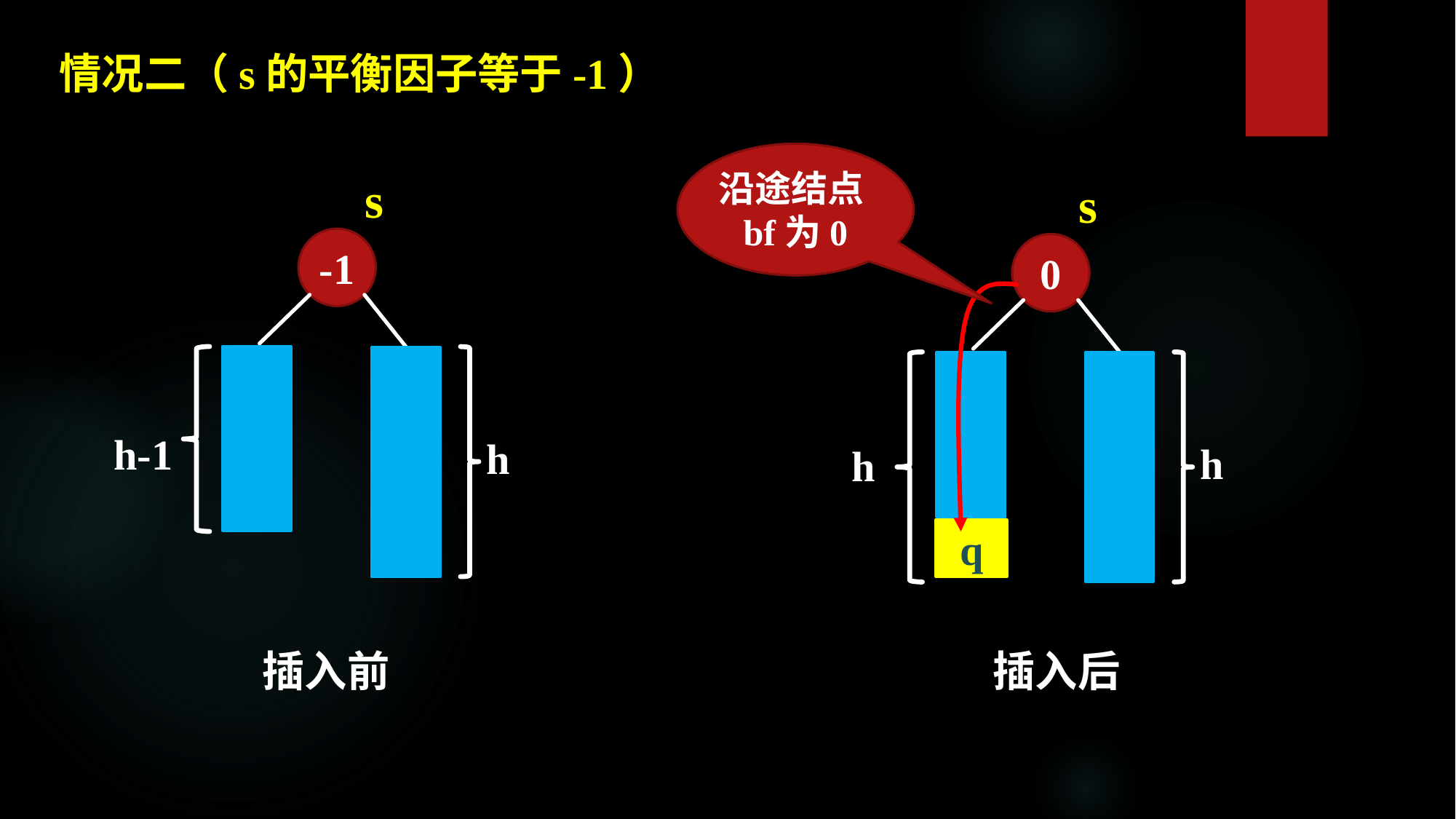

情况二（s的平衡因子等于-1）

沿途结点bf为0
s
s
-1
0

h-1
h
h
h
q
插入前
插入后